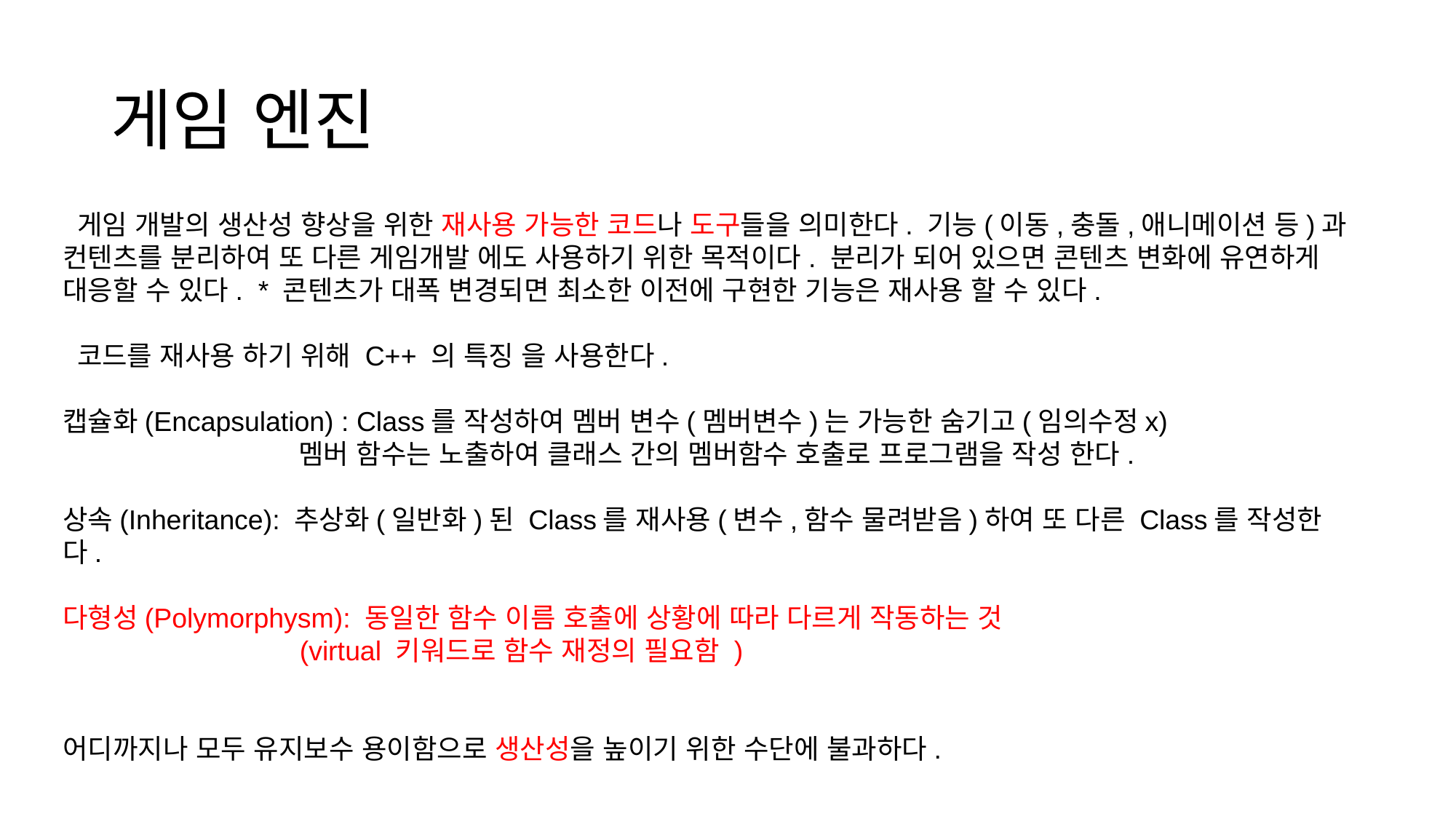

# 게임 엔진
 게임 개발의 생산성 향상을 위한 재사용 가능한 코드나 도구들을 의미한다. 기능(이동,충돌,애니메이션 등)과 컨텐츠를 분리하여 또 다른 게임개발 에도 사용하기 위한 목적이다. 분리가 되어 있으면 콘텐츠 변화에 유연하게 대응할 수 있다.  * 콘텐츠가 대폭 변경되면 최소한 이전에 구현한 기능은 재사용 할 수 있다.

 코드를 재사용 하기 위해 C++ 의 특징 을 사용한다.

캡슐화(Encapsulation) : Class를 작성하여 멤버 변수(멤버변수)는 가능한 숨기고(임의수정x)
                              멤버 함수는 노출하여 클래스 간의 멤버함수 호출로 프로그램을 작성 한다.

상속(Inheritance): 추상화(일반화)된 Class를 재사용(변수,함수 물려받음)하여 또 다른 Class를 작성한다.

다형성(Polymorphysm): 동일한 함수 이름 호출에 상황에 따라 다르게 작동하는 것
                               (virtual 키워드로 함수 재정의 필요함 )

어디까지나 모두 유지보수 용이함으로 생산성을 높이기 위한 수단에 불과하다.